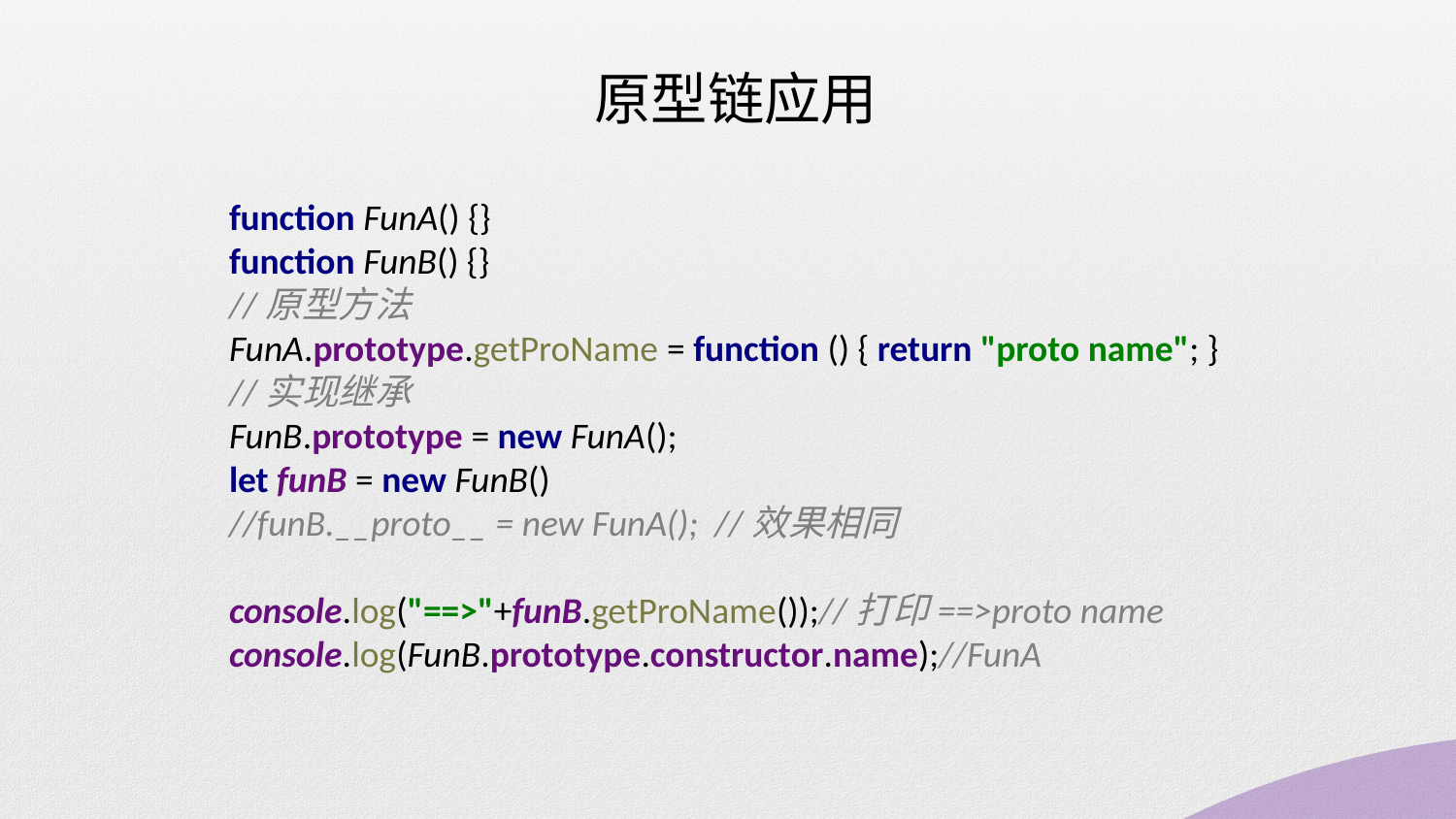

原型链应用
function FunA() {}
function FunB() {}
//原型方法
FunA.prototype.getProName = function () { return "proto name"; }
//实现继承
FunB.prototype = new FunA();
let funB = new FunB()
//funB.__proto__ = new FunA();  //效果相同
console.log("==>"+funB.getProName());//打印==>proto name
console.log(FunB.prototype.constructor.name);//FunA